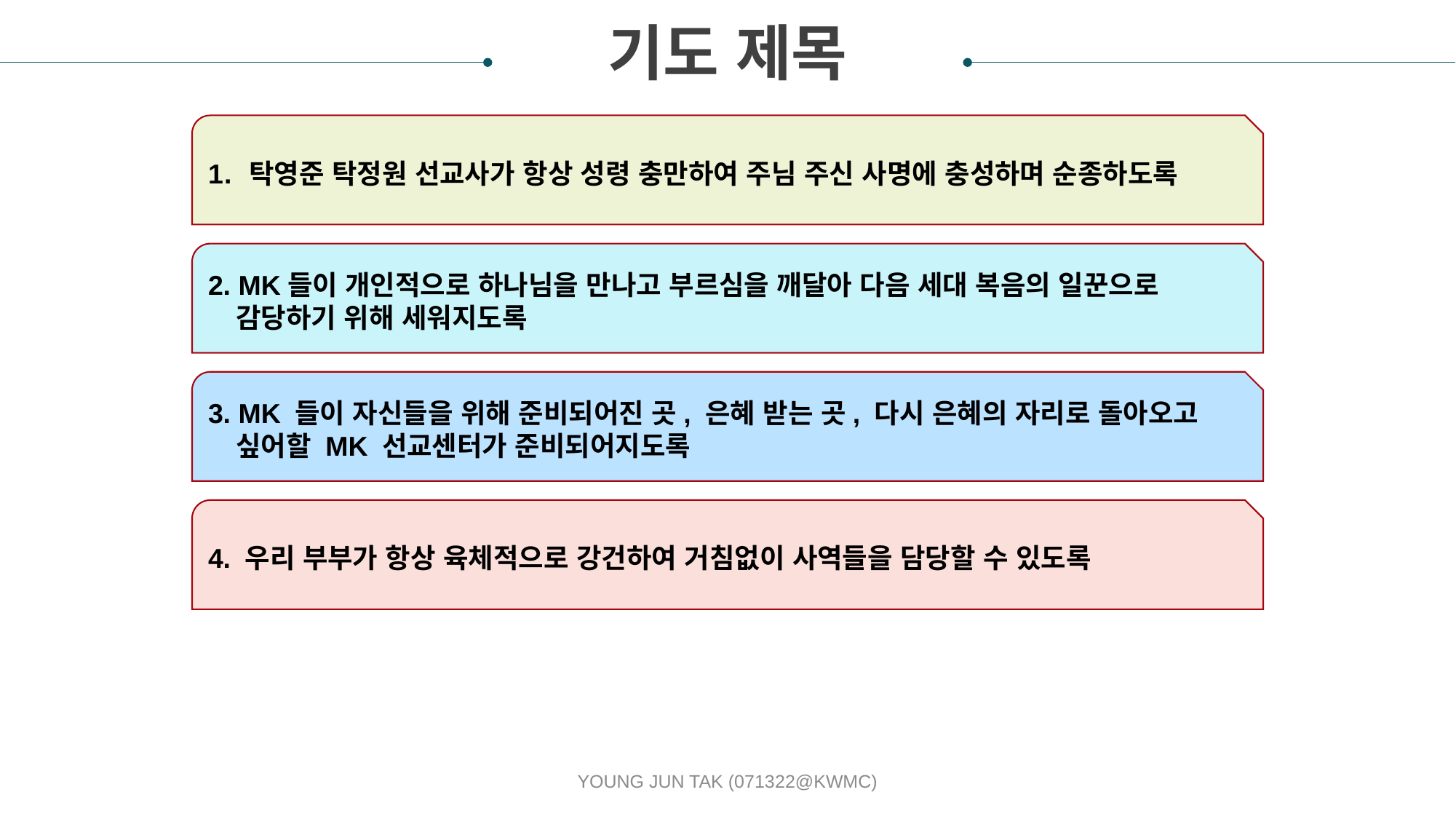

기도 제목
탁영준 탁정원 선교사가 항상 성령 충만하여 주님 주신 사명에 충성하며 순종하도록
2. MK들이 개인적으로 하나님을 만나고 부르심을 깨달아 다음 세대 복음의 일꾼으로 감당하기 위해 세워지도록
3. MK 들이 자신들을 위해 준비되어진 곳, 은혜 받는 곳, 다시 은혜의 자리로 돌아오고 싶어할 MK 선교센터가 준비되어지도록
4. 우리 부부가 항상 육체적으로 강건하여 거침없이 사역들을 담당할 수 있도록
YOUNG JUN TAK (071322@KWMC)